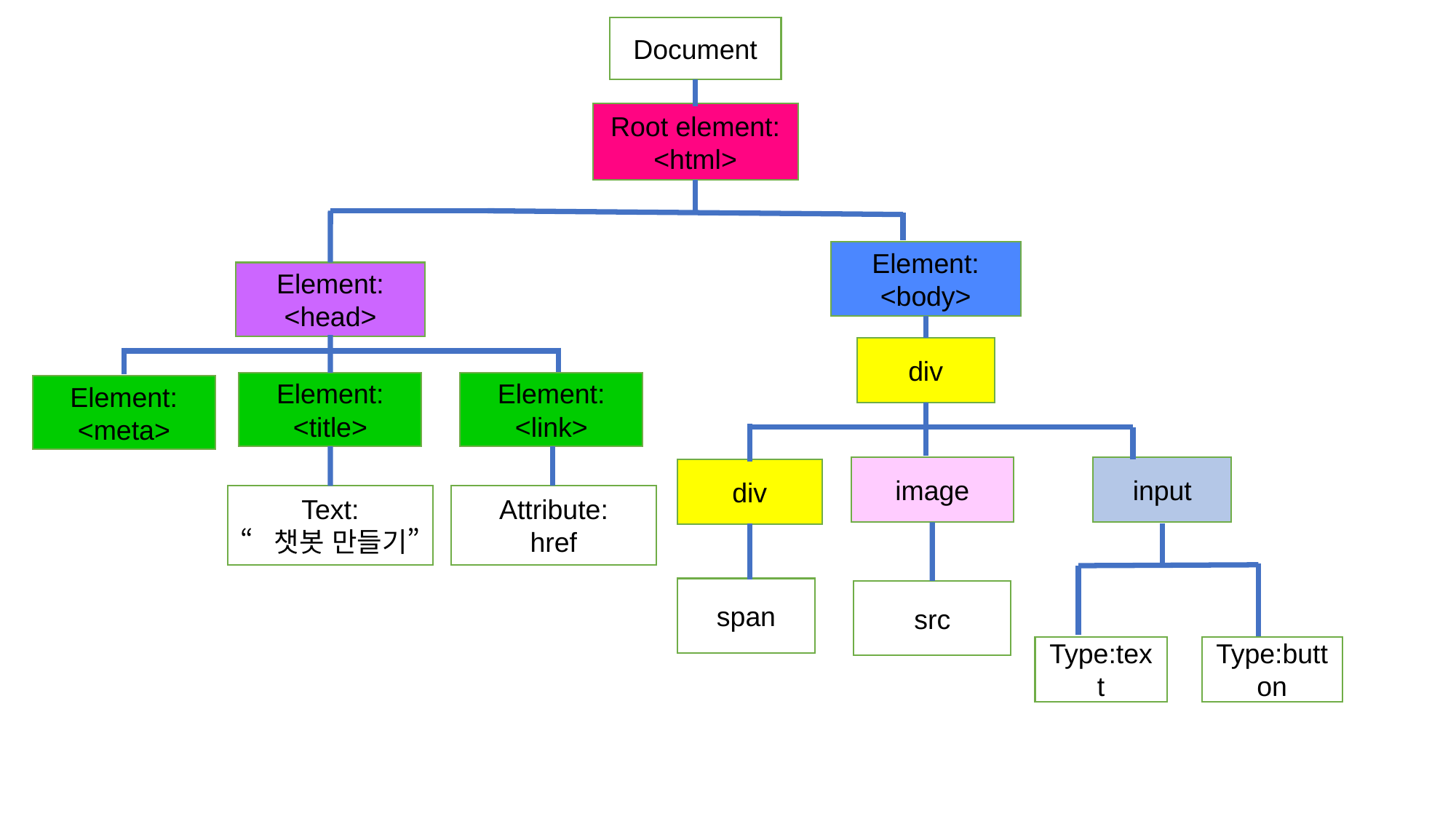

Document
Root element:
<html>
Element:
<body>
Element:
<head>
div
Element:
<link>
Element:
<title>
Element:
<meta>
input
image
div
Text:
“챗봇 만들기”
Attribute:
href
span
src
Type:button
Type:text